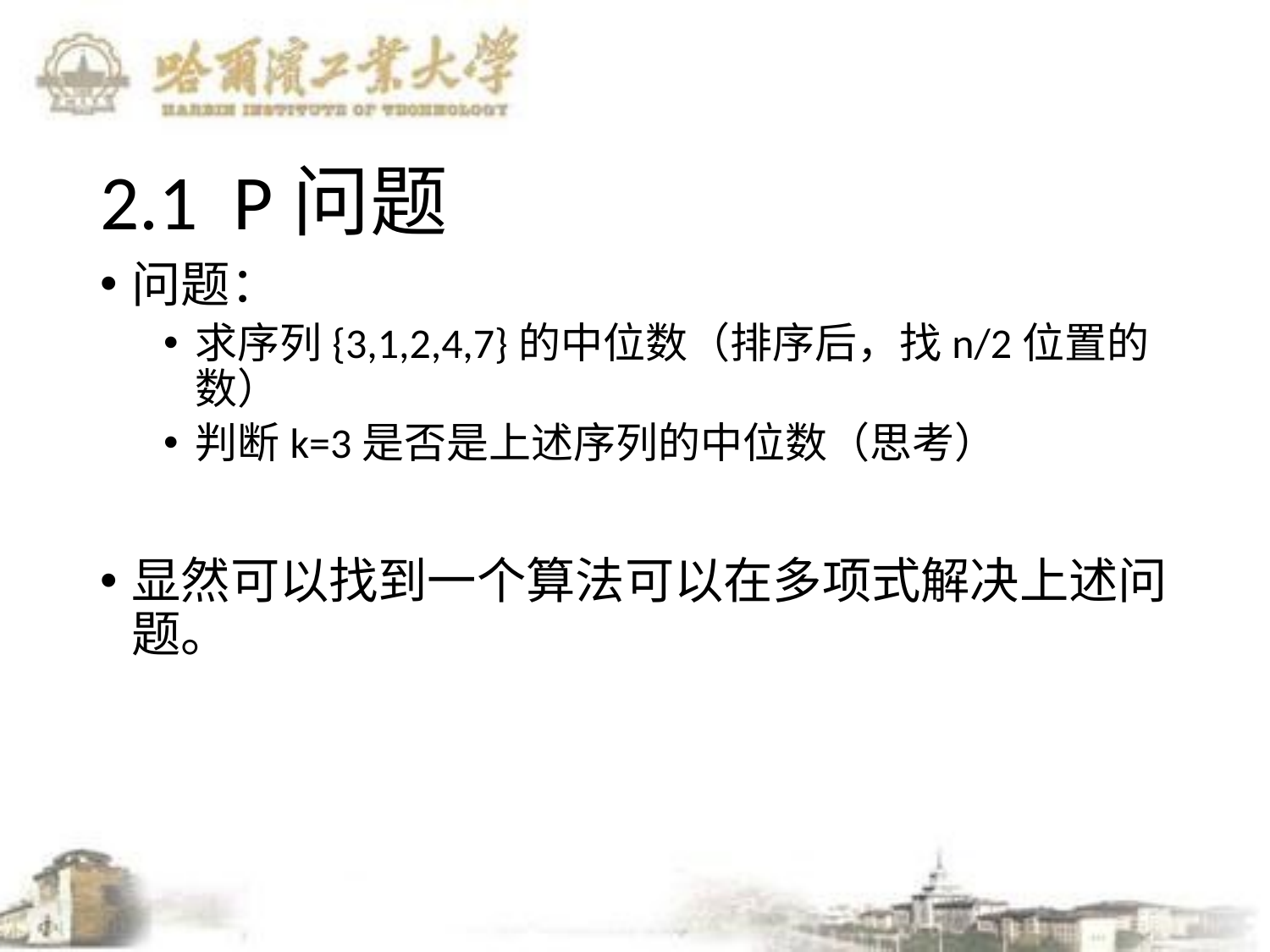

# 2.1  P问题
问题：
求序列{3,1,2,4,7}的中位数（排序后，找n/2位置的数）
判断k=3是否是上述序列的中位数（思考）

显然可以找到一个算法可以在多项式解决上述问题。